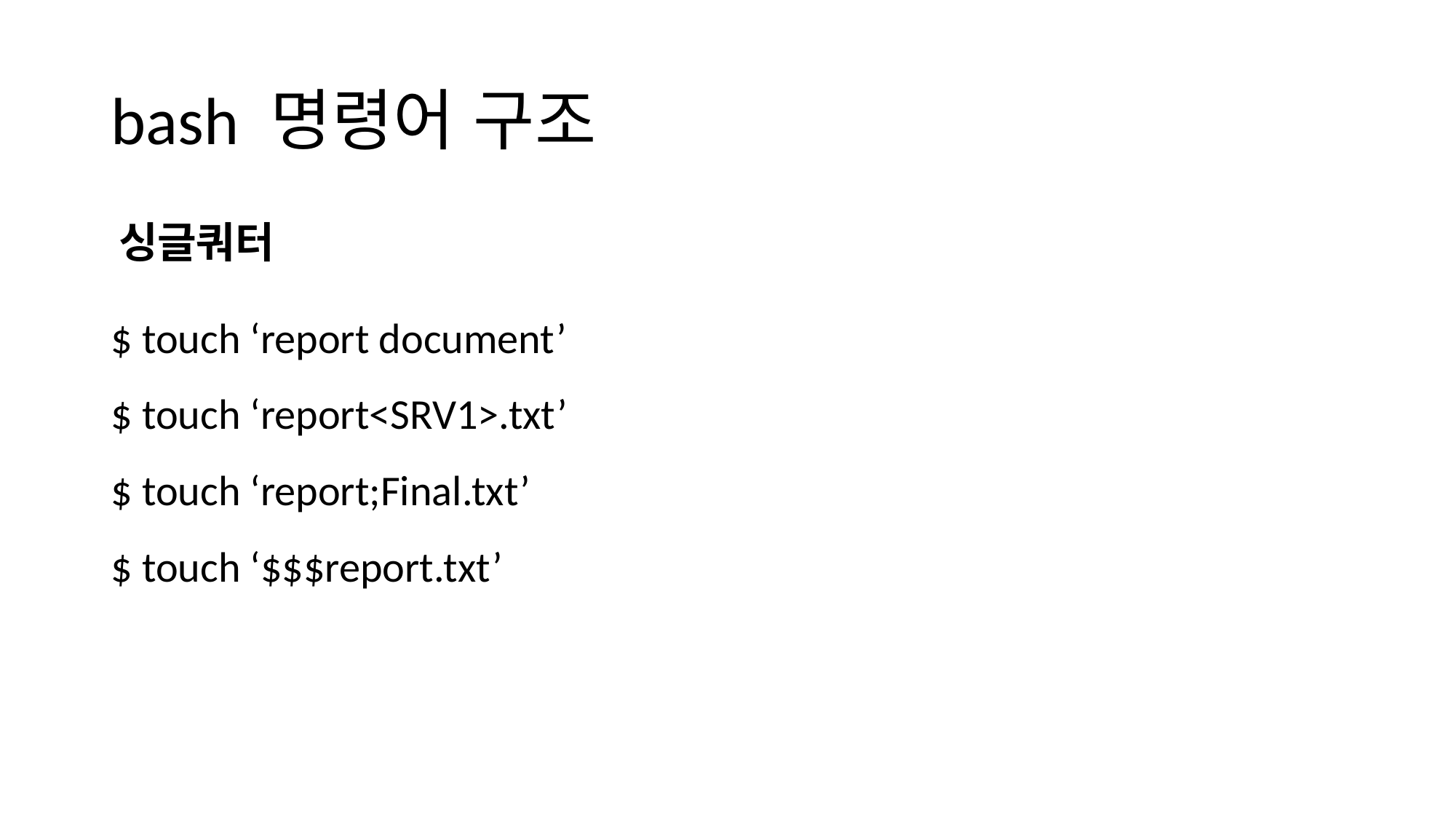

# bash 명령어 구조
싱글쿼터
$ touch ‘report document’
$ touch ‘report<SRV1>.txt’
$ touch ‘report;Final.txt’
$ touch ‘$$$report.txt’